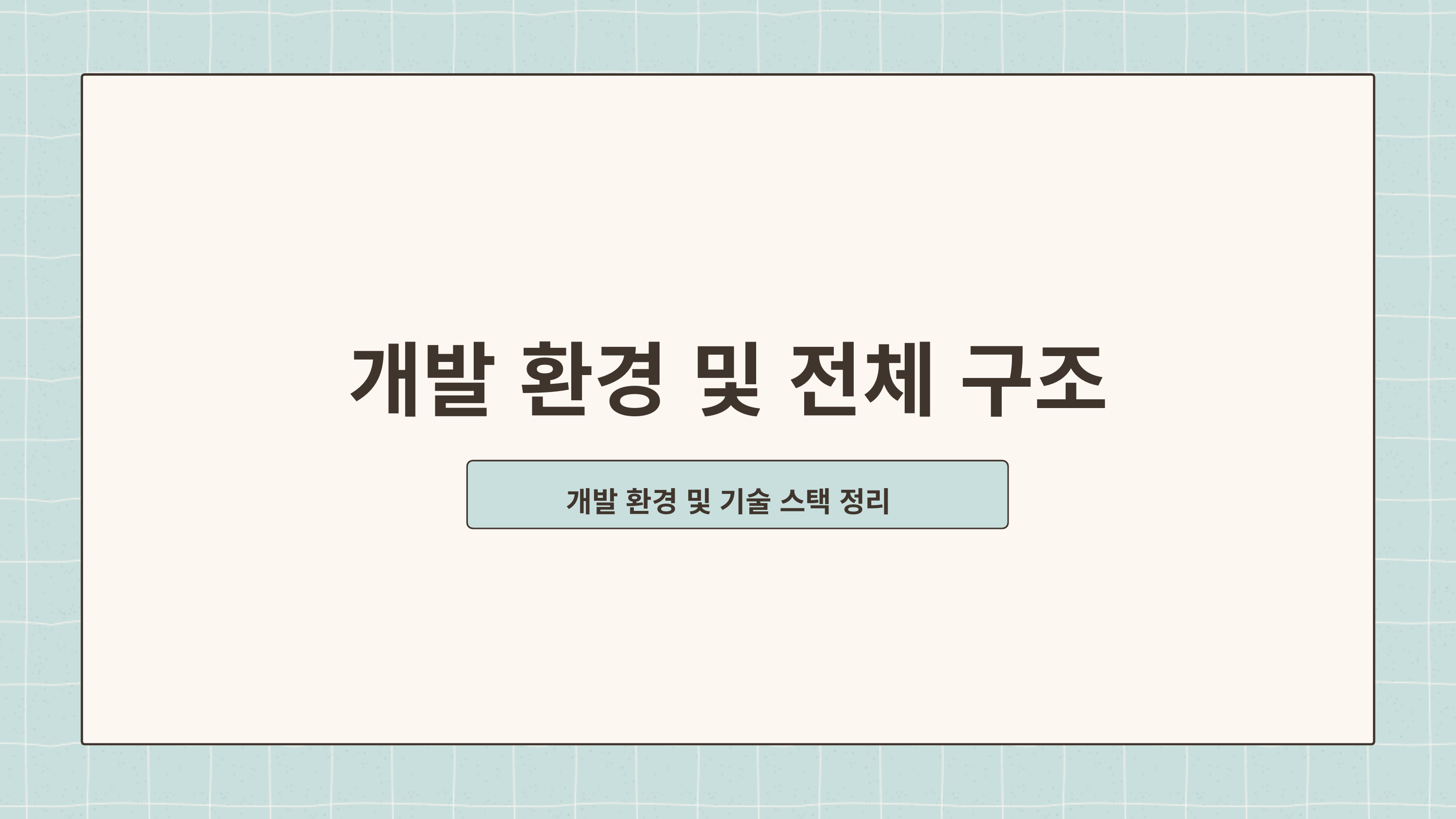

개발 환경 및 전체 구조

개발 환경 및 기술 스택 정리